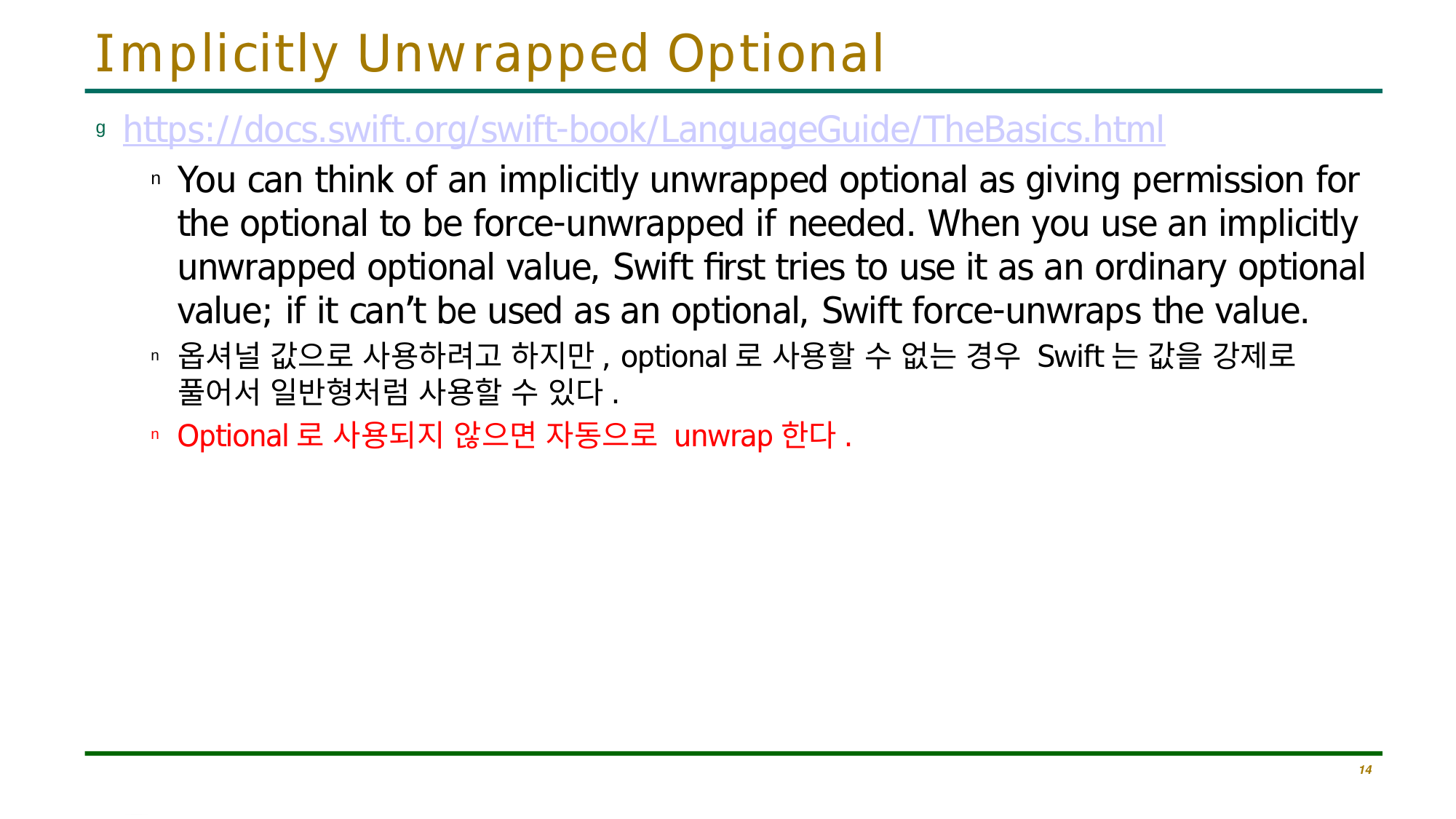

# Implicitly Unwrapped Optional
https://docs.swift.org/swift-book/LanguageGuide/TheBasics.html
You can think of an implicitly unwrapped optional as giving permission for the optional to be force-unwrapped if needed. When you use an implicitly unwrapped optional value, Swift first tries to use it as an ordinary optional value; if it can’t be used as an optional, Swift force-unwraps the value.
옵셔널 값으로 사용하려고 하지만, optional로 사용할 수 없는 경우 Swift는 값을 강제로 풀어서 일반형처럼 사용할 수 있다.
Optional로 사용되지 않으면 자동으로 unwrap한다.